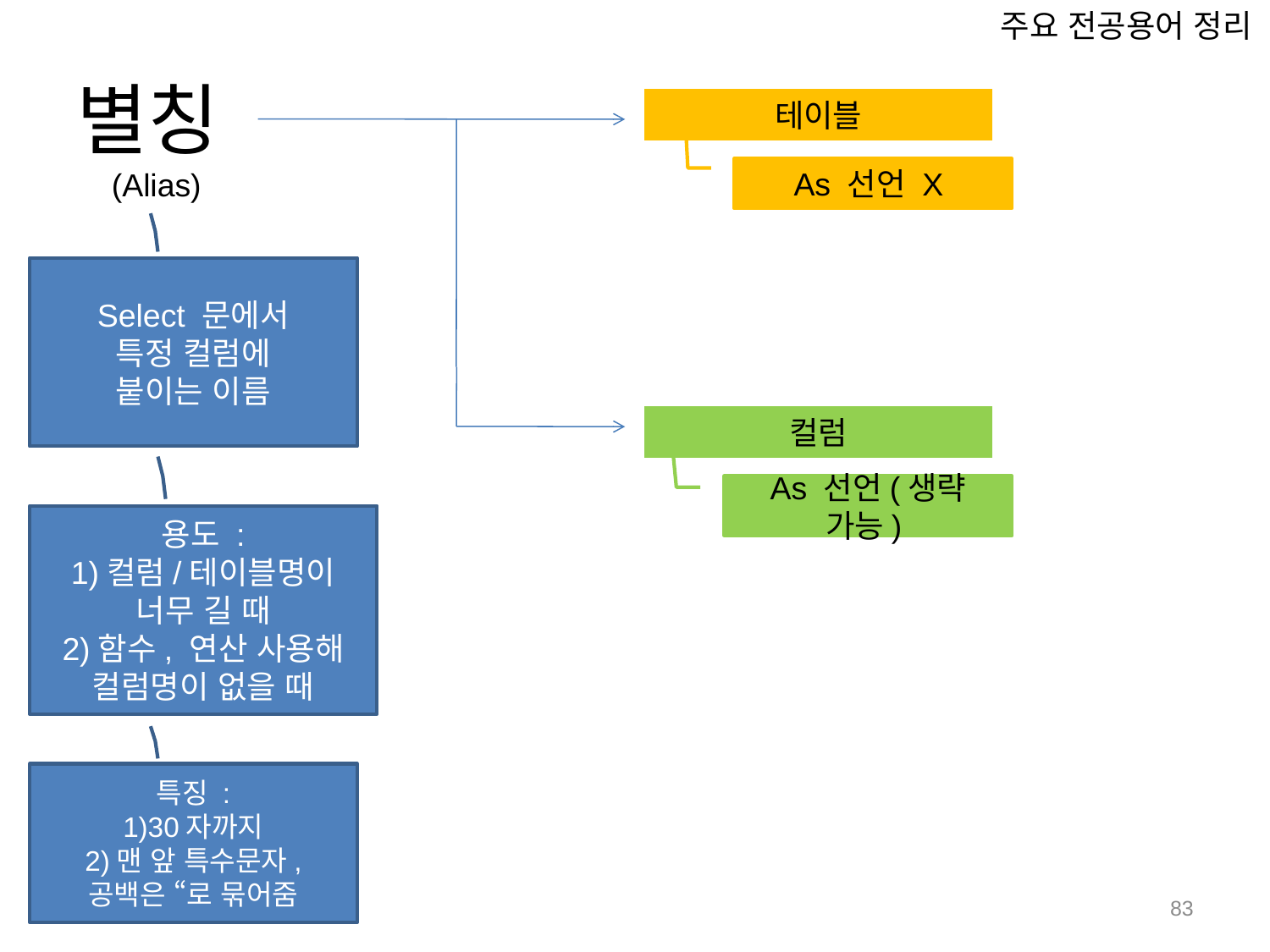

주요 전공용어 정리
# 별칭
테이블
(Alias)
As 선언 X
Select 문에서
특정 컬럼에
붙이는 이름
컬럼
As 선언(생략 가능)
용도 :
1)컬럼/테이블명이
너무 길 때
2)함수, 연산 사용해
컬럼명이 없을 때
특징 :
1)30자까지
2)맨 앞 특수문자,
공백은 “로 묶어줌
83